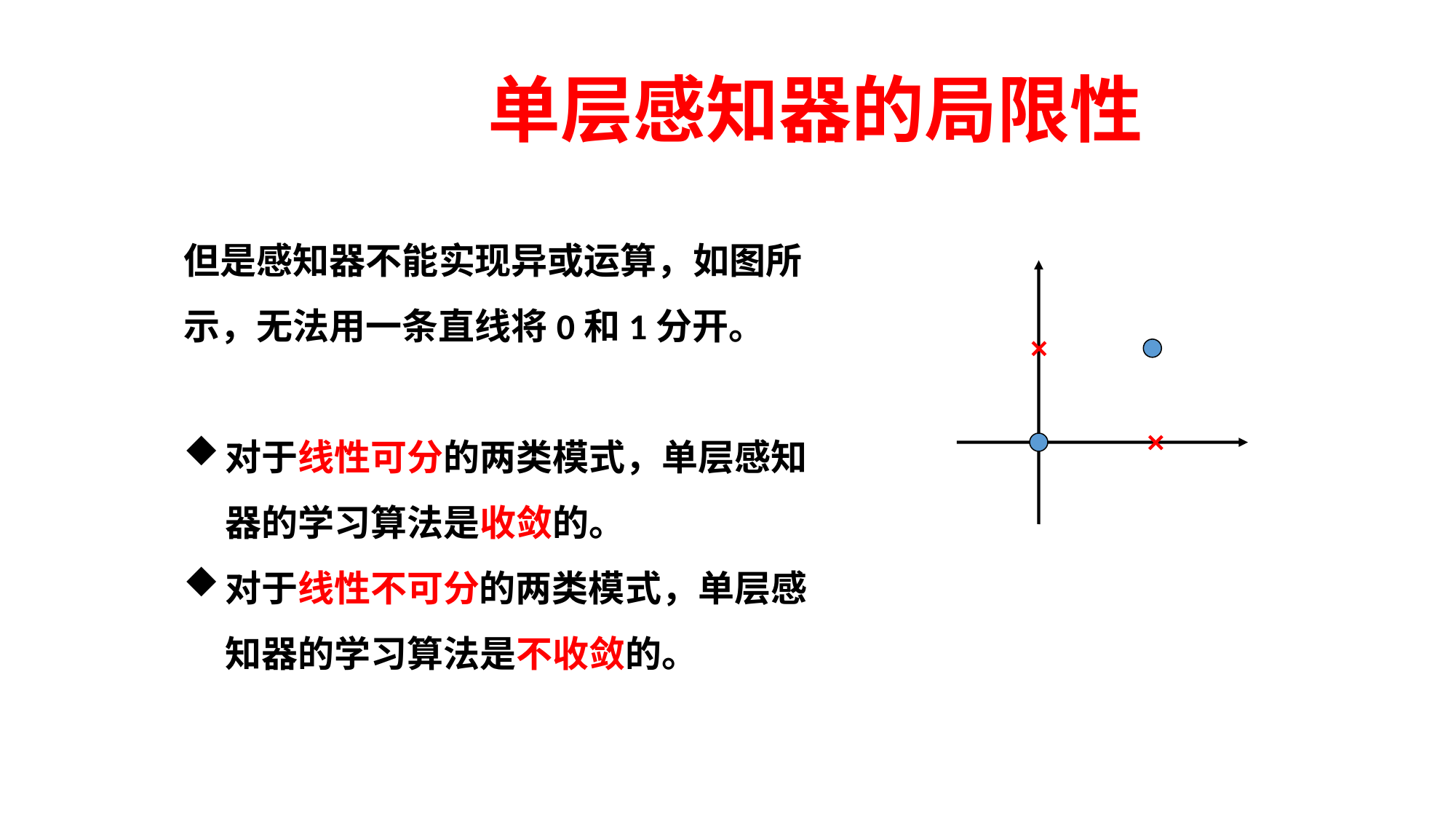

单层感知器的局限性
但是感知器不能实现异或运算，如图所示，无法用一条直线将0和1分开。

对于线性可分的两类模式，单层感知器的学习算法是收敛的。
对于线性不可分的两类模式，单层感知器的学习算法是不收敛的。